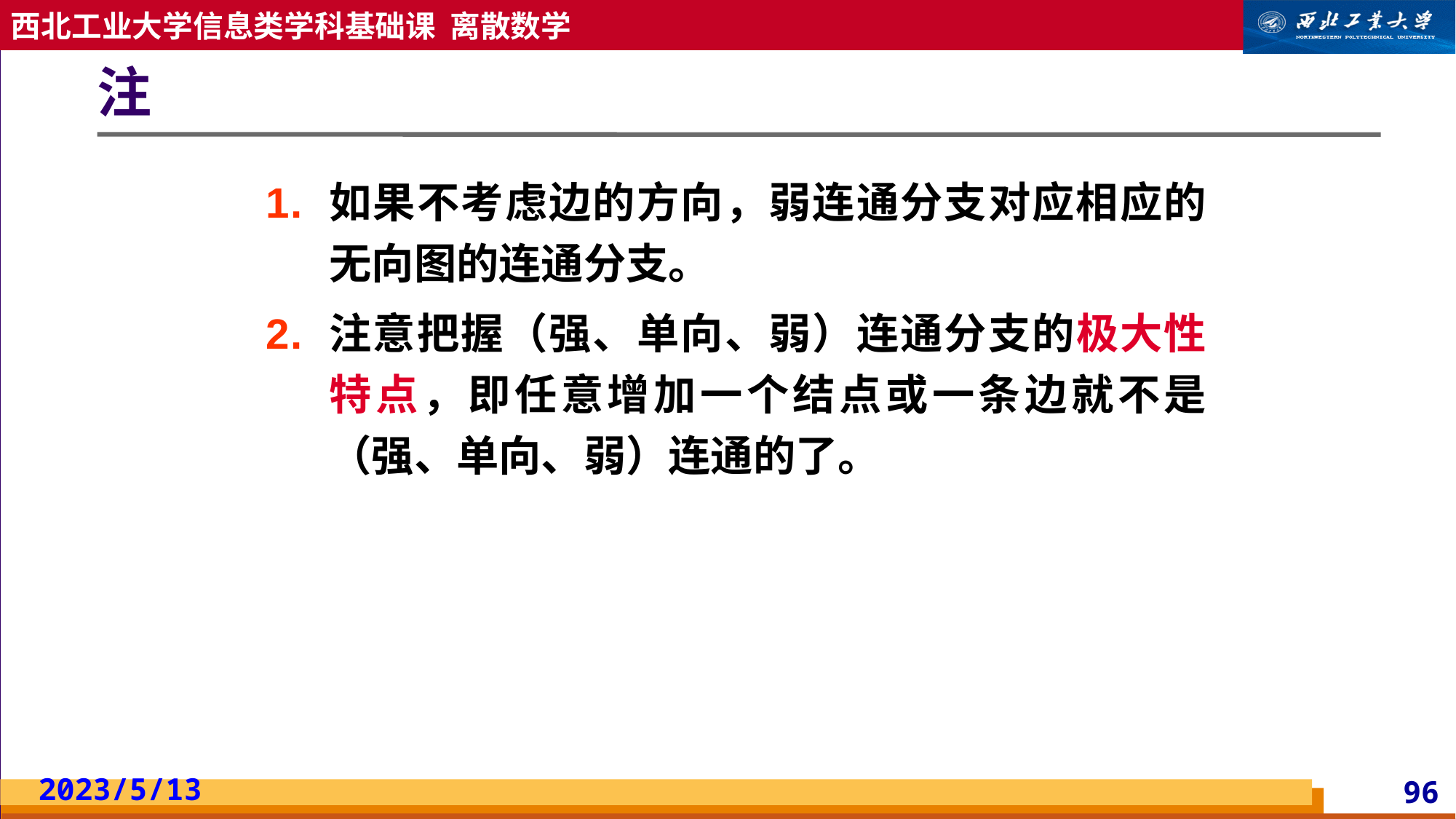

# 注
如果不考虑边的方向，弱连通分支对应相应的无向图的连通分支。
注意把握（强、单向、弱）连通分支的极大性特点，即任意增加一个结点或一条边就不是（强、单向、弱）连通的了。
2023/5/13